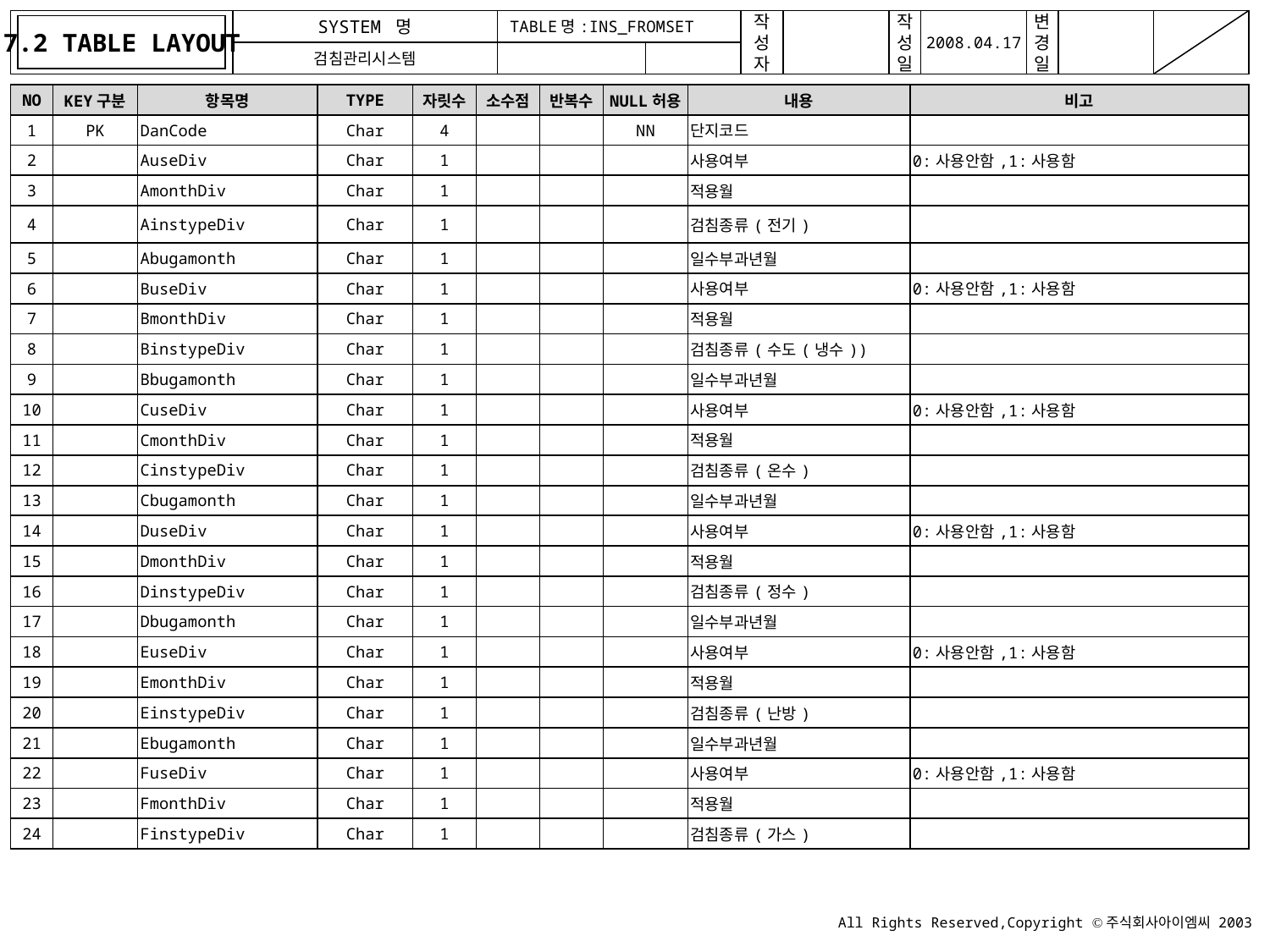

7.2 TABLE LAYOUT
TABLE명:INS_FROMSET
| NO | KEY구분 | 항목명 | TYPE | 자릿수 | 소수점 | 반복수 | NULL허용 | 내용 | 비고 |
| --- | --- | --- | --- | --- | --- | --- | --- | --- | --- |
| 1 | PK | DanCode | Char | 4 |  |  | NN | 단지코드 |  |
| 2 |  | AuseDiv | Char | 1 |  |  |  | 사용여부 | 0:사용안함,1:사용함 |
| 3 |  | AmonthDiv | Char | 1 |  |  |  | 적용월 |  |
| 4 |  | AinstypeDiv | Char | 1 |  |  |  | 검침종류(전기) |  |
| 5 |  | Abugamonth | Char | 1 |  |  |  | 일수부과년월 |  |
| 6 |  | BuseDiv | Char | 1 |  |  |  | 사용여부 | 0:사용안함,1:사용함 |
| 7 |  | BmonthDiv | Char | 1 |  |  |  | 적용월 |  |
| 8 |  | BinstypeDiv | Char | 1 |  |  |  | 검침종류(수도(냉수)) |  |
| 9 |  | Bbugamonth | Char | 1 |  |  |  | 일수부과년월 |  |
| 10 |  | CuseDiv | Char | 1 |  |  |  | 사용여부 | 0:사용안함,1:사용함 |
| 11 |  | CmonthDiv | Char | 1 |  |  |  | 적용월 |  |
| 12 |  | CinstypeDiv | Char | 1 |  |  |  | 검침종류(온수) |  |
| 13 |  | Cbugamonth | Char | 1 |  |  |  | 일수부과년월 |  |
| 14 |  | DuseDiv | Char | 1 |  |  |  | 사용여부 | 0:사용안함,1:사용함 |
| 15 |  | DmonthDiv | Char | 1 |  |  |  | 적용월 |  |
| 16 |  | DinstypeDiv | Char | 1 |  |  |  | 검침종류(정수) |  |
| 17 |  | Dbugamonth | Char | 1 |  |  |  | 일수부과년월 |  |
| 18 |  | EuseDiv | Char | 1 |  |  |  | 사용여부 | 0:사용안함,1:사용함 |
| 19 |  | EmonthDiv | Char | 1 |  |  |  | 적용월 |  |
| 20 |  | EinstypeDiv | Char | 1 |  |  |  | 검침종류(난방) |  |
| 21 |  | Ebugamonth | Char | 1 |  |  |  | 일수부과년월 |  |
| 22 |  | FuseDiv | Char | 1 |  |  |  | 사용여부 | 0:사용안함,1:사용함 |
| 23 |  | FmonthDiv | Char | 1 |  |  |  | 적용월 |  |
| 24 |  | FinstypeDiv | Char | 1 |  |  |  | 검침종류(가스) |  |